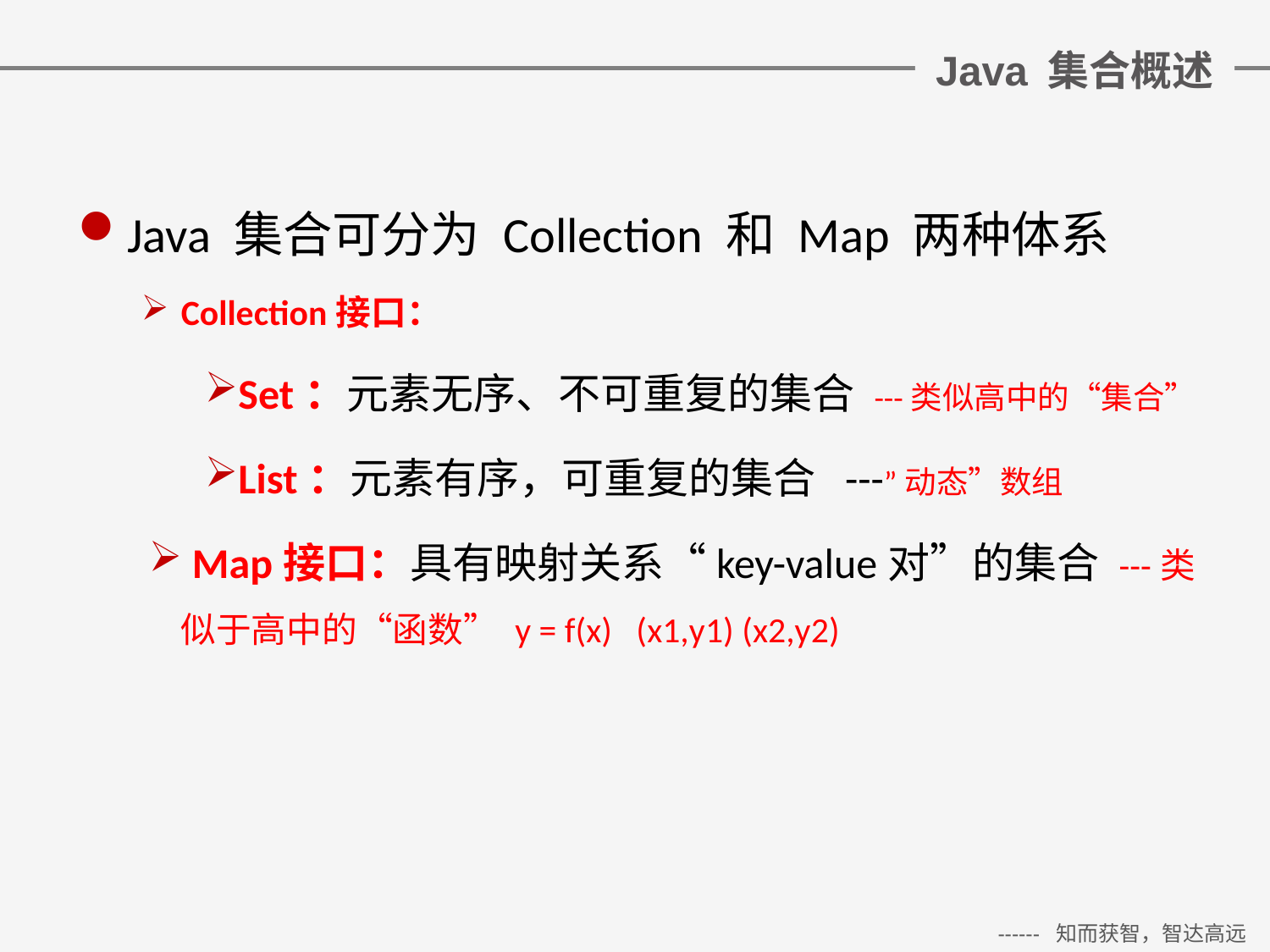

# Java 集合概述

Java 集合可分为 Collection 和 Map 两种体系
Collection接口：
Set：元素无序、不可重复的集合 ---类似高中的“集合”
List：元素有序，可重复的集合  ---”动态”数组
 Map接口：具有映射关系“key-value对”的集合 ---类似于高中的“函数” y = f(x)   (x1,y1) (x2,y2)